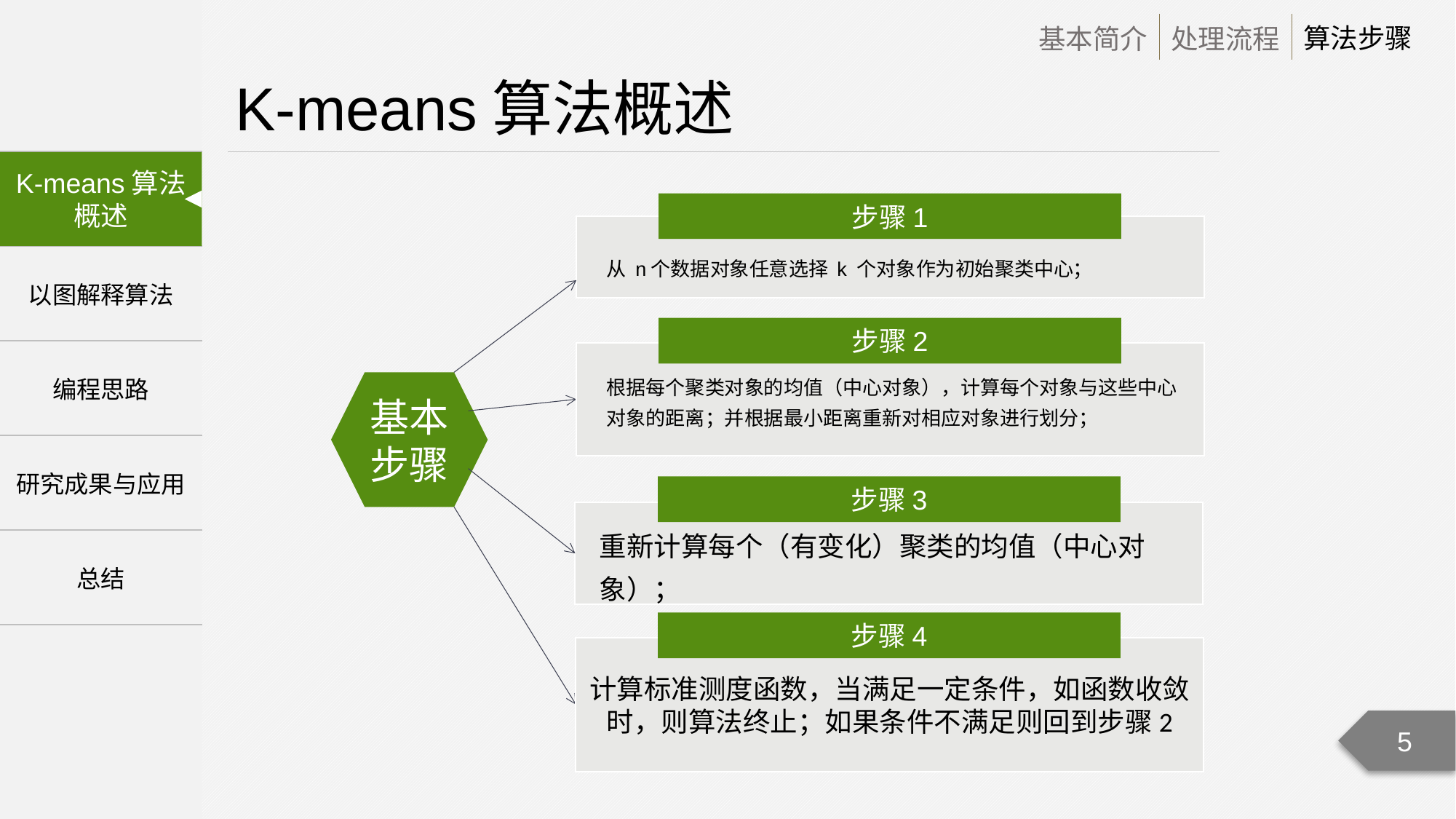

步骤1

从 n个数据对象任意选择 k 个对象作为初始聚类中心；
步骤2

根据每个聚类对象的均值（中心对象），计算每个对象与这些中心对象的距离；并根据最小距离重新对相应对象进行划分；
基本步骤
步骤3

重新计算每个（有变化）聚类的均值（中心对象）；
步骤4
计算标准测度函数，当满足一定条件，如函数收敛时，则算法终止；如果条件不满足则回到步骤2